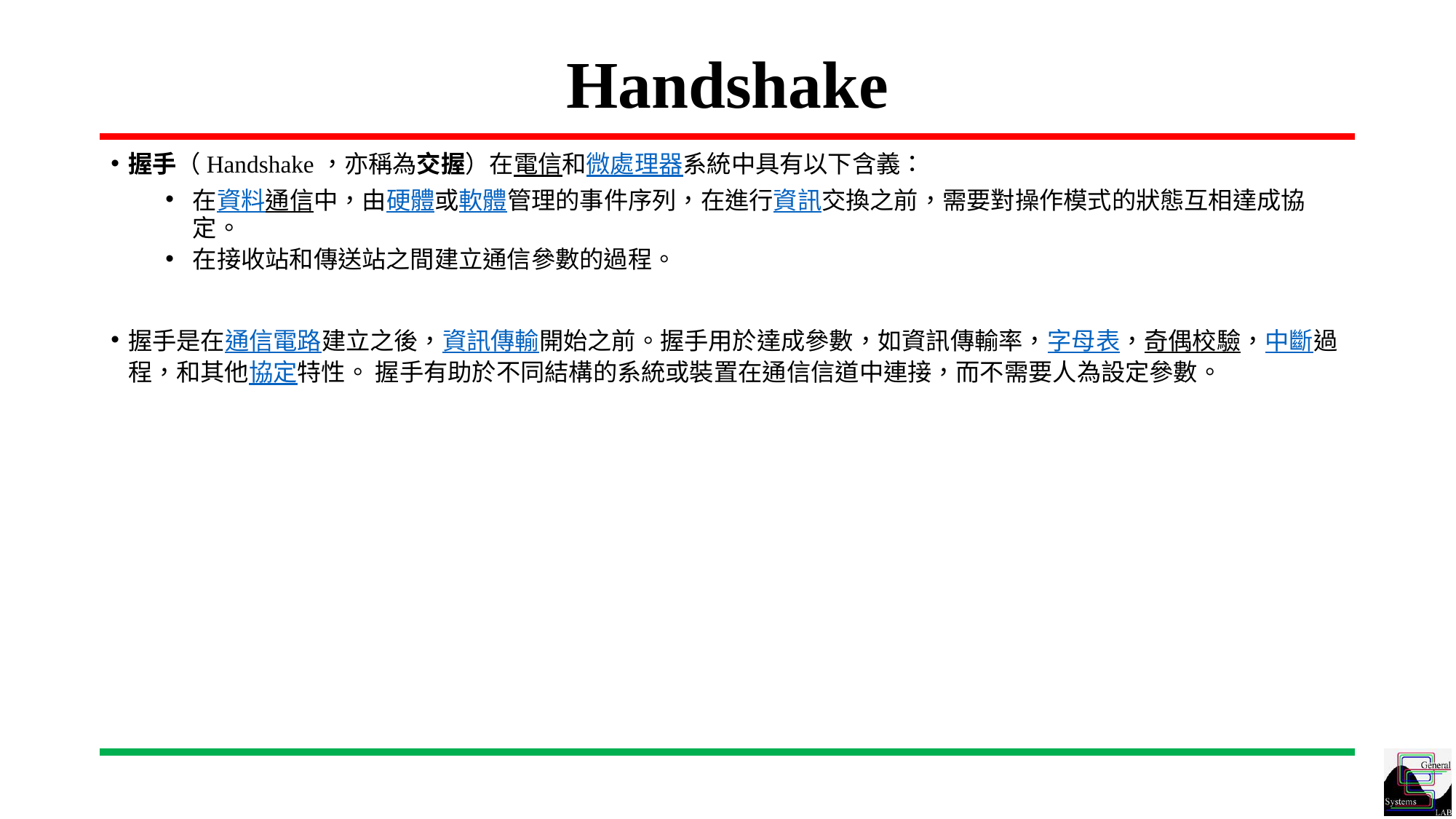

# Handshake
握手（Handshake，亦稱為交握）在電信和微處理器系統中具有以下含義：
在資料通信中，由硬體或軟體管理的事件序列，在進行資訊交換之前，需要對操作模式的狀態互相達成協定。
在接收站和傳送站之間建立通信參數的過程。

握手是在通信電路建立之後，資訊傳輸開始之前。握手用於達成參數，如資訊傳輸率，字母表，奇偶校驗，中斷過程，和其他協定特性。 握手有助於不同結構的系統或裝置在通信信道中連接，而不需要人為設定參數。